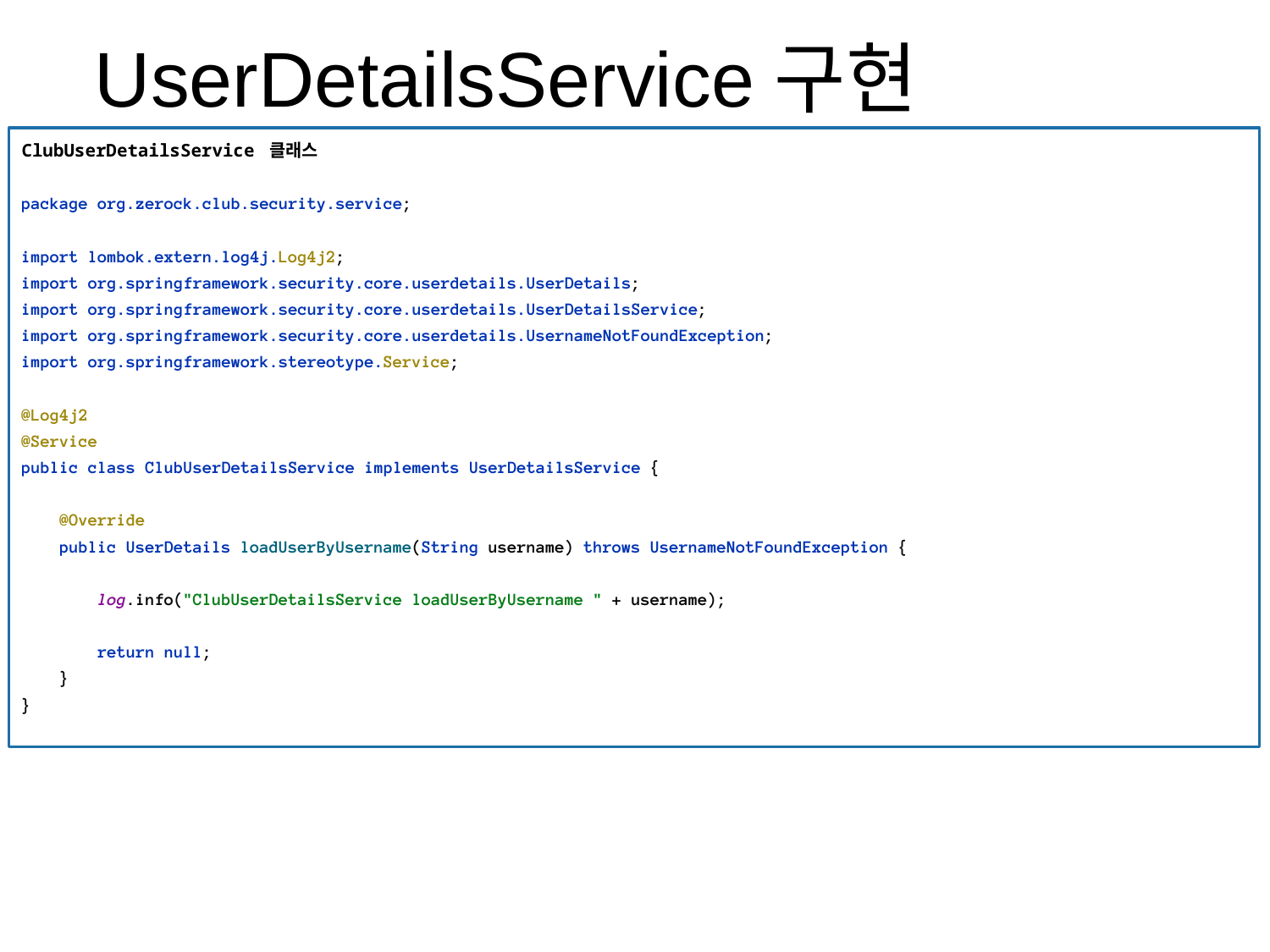

# UserDetailsService구현
ClubUserDetailsService 클래스

package org.zerock.club.security.service;
import lombok.extern.log4j.Log4j2;
import org.springframework.security.core.userdetails.UserDetails;
import org.springframework.security.core.userdetails.UserDetailsService;
import org.springframework.security.core.userdetails.UsernameNotFoundException;
import org.springframework.stereotype.Service;
@Log4j2
@Service
public class ClubUserDetailsService implements UserDetailsService {
    @Override
    public UserDetails loadUserByUsername(String username) throws UsernameNotFoundException {
        log.info("ClubUserDetailsService loadUserByUsername " + username);
        return null;
    }
}